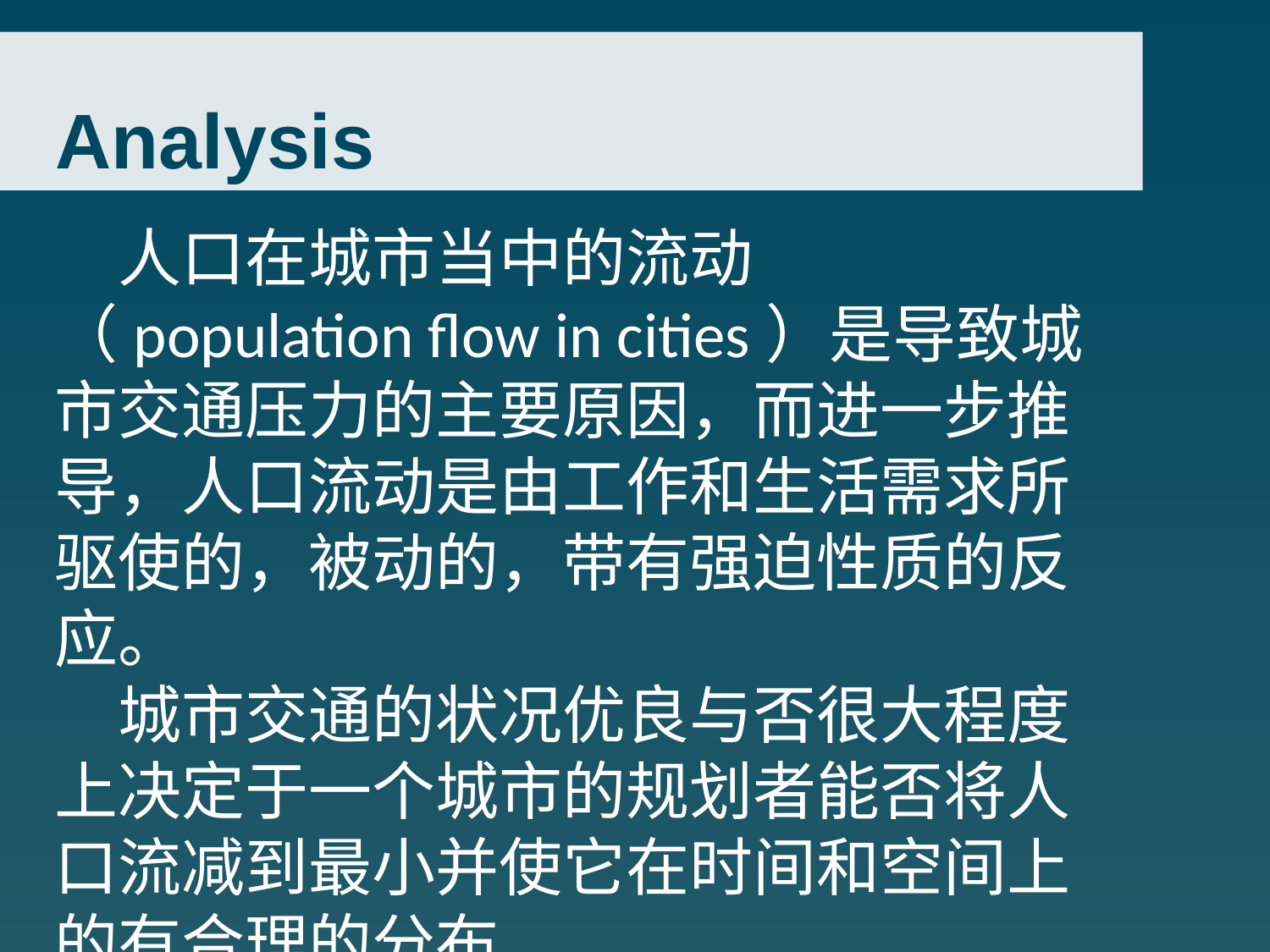

# Analysis
人口在城市当中的流动（population flow in cities）是导致城市交通压力的主要原因，而进一步推导，人口流动是由工作和生活需求所驱使的，被动的，带有强迫性质的反应。
城市交通的状况优良与否很大程度上决定于一个城市的规划者能否将人口流减到最小并使它在时间和空间上的有合理的分布